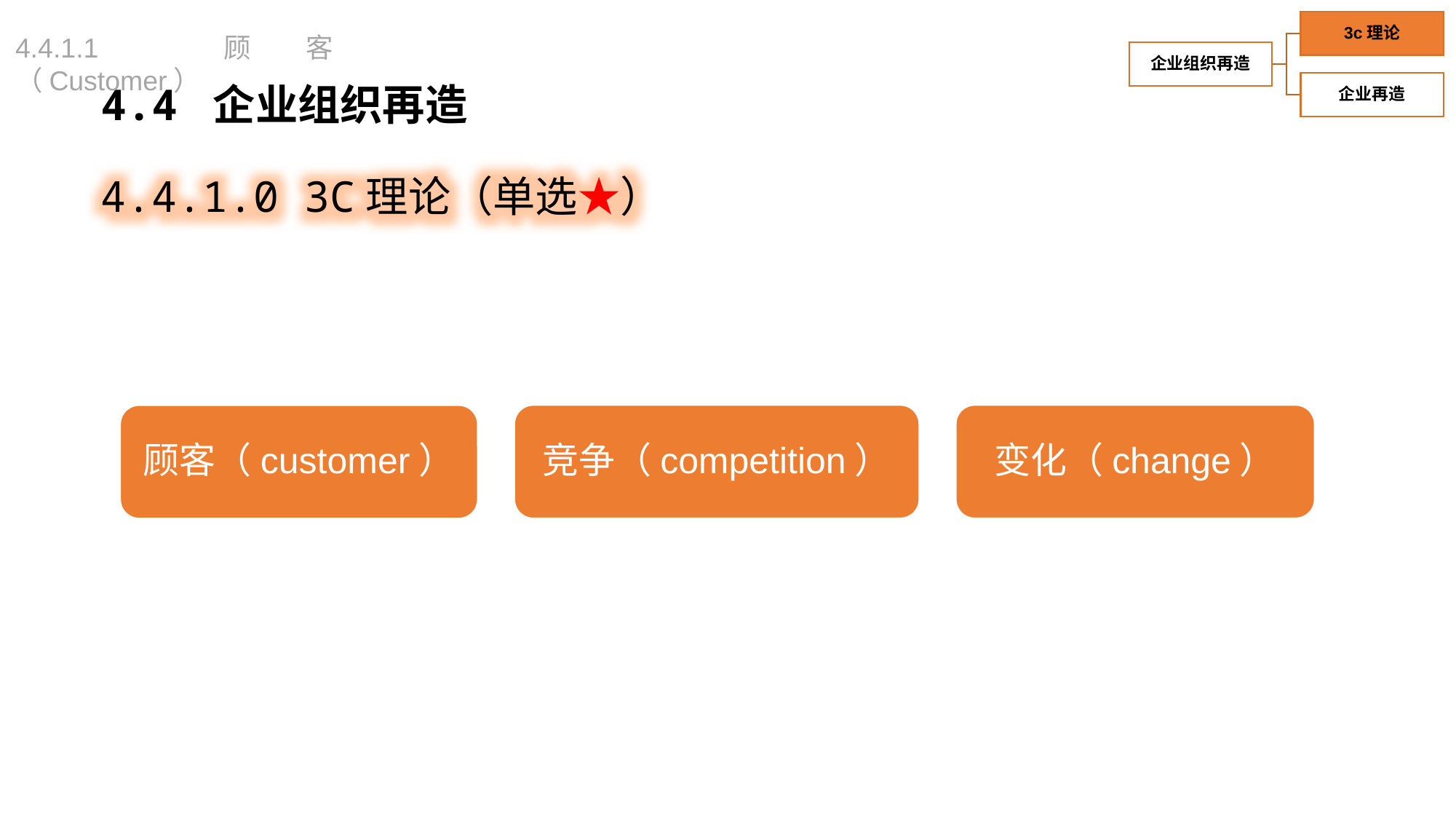

企业组织再造
3c理论
企业再造
4.4.1.1 顾客（Customer）
4.4 企业组织再造
4.4.1.0 3C理论（单选★）

竞争（competition）

变化（change）

顾客（customer）